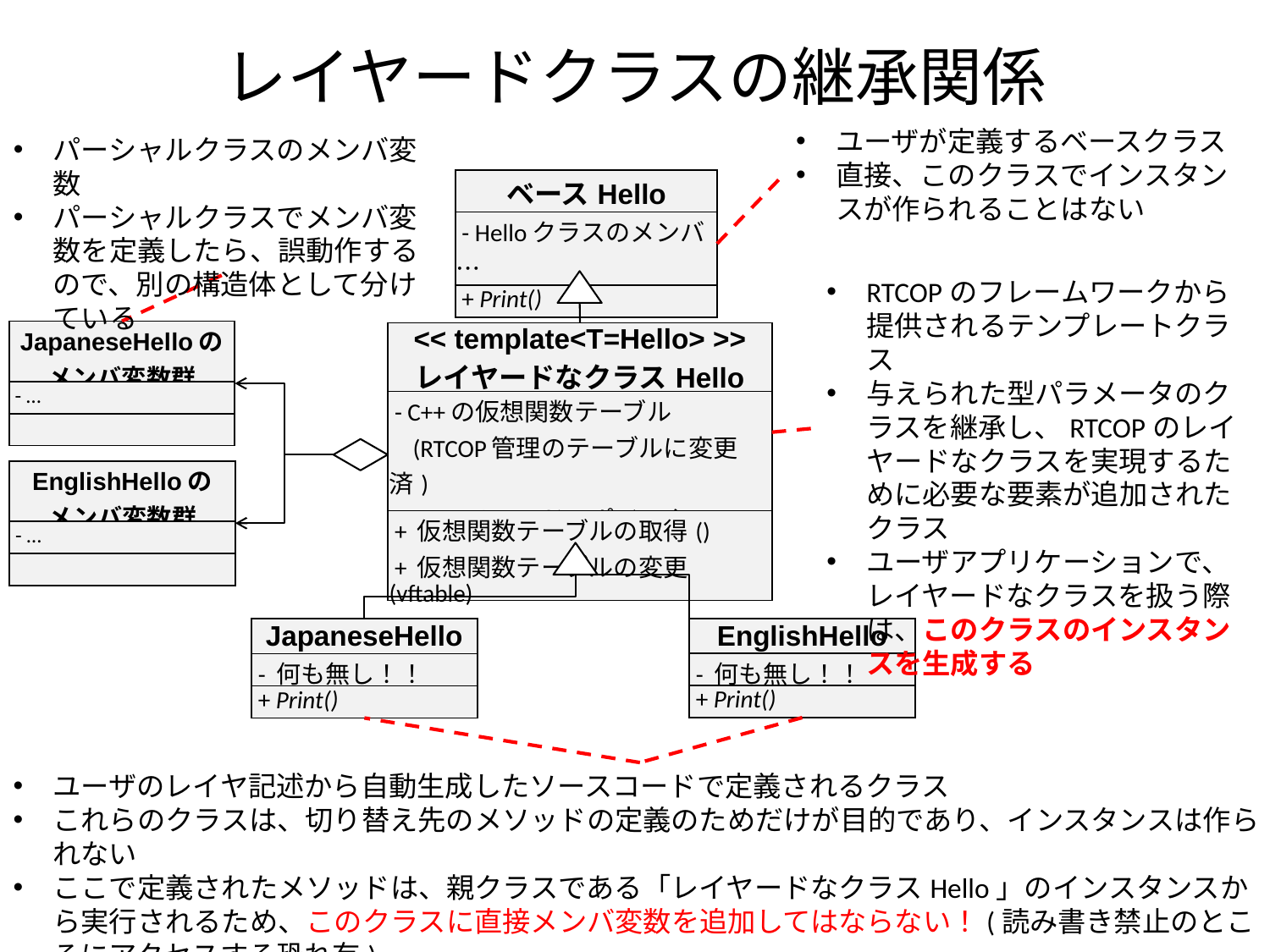

# レイヤードクラスの継承関係
ユーザが定義するベースクラス
直接、このクラスでインスタンスが作られることはない
パーシャルクラスのメンバ変数
パーシャルクラスでメンバ変数を定義したら、誤動作するので、別の構造体として分けている
| ベースHello |
| --- |
| - Helloクラスのメンバ… |
| + Print() |
RTCOPのフレームワークから
提供されるテンプレートクラス
与えられた型パラメータのクラスを継承し、RTCOPのレイヤードなクラスを実現するために必要な要素が追加されたクラス
ユーザアプリケーションで、レイヤードなクラスを扱う際は、このクラスのインスタンスを生成する

| JapaneseHelloの メンバ変数群 |
| --- |
| - … |
|  |
| << template<T=Hello> >> レイヤードなクラスHello |
| --- |
| - C++の仮想関数テーブル (RTCOP管理のテーブルに変更済) {Printメソッドのポインタ} |
| + 仮想関数テーブルの取得() + 仮想関数テーブルの変更(vftable) |

| EnglishHelloの メンバ変数群 |
| --- |
| - … |
|  |

| EnglishHello |
| --- |
| - 何も無し！！ |
| + Print() |
| JapaneseHello |
| --- |
| - 何も無し！！ |
| + Print() |
ユーザのレイヤ記述から自動生成したソースコードで定義されるクラス
これらのクラスは、切り替え先のメソッドの定義のためだけが目的であり、インスタンスは作られない
ここで定義されたメソッドは、親クラスである「レイヤードなクラスHello」のインスタンスから実行されるため、このクラスに直接メンバ変数を追加してはならない！(読み書き禁止のところにアクセスする恐れ有)